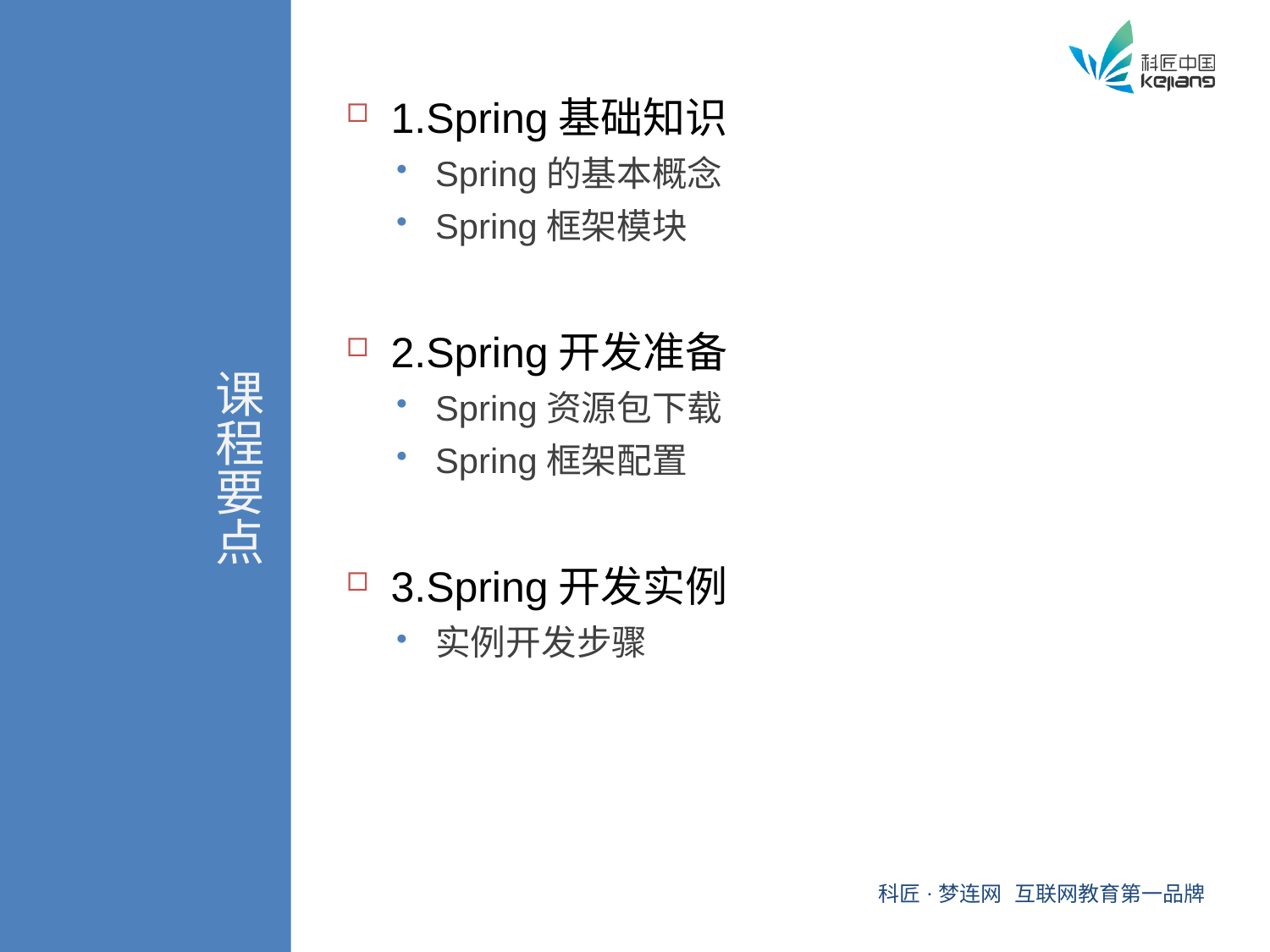

# 课程要点
1.Spring基础知识
Spring的基本概念
Spring框架模块

2.Spring开发准备
Spring资源包下载
Spring框架配置

3.Spring开发实例
实例开发步骤
科匠·梦连网  互联网教育第一品牌